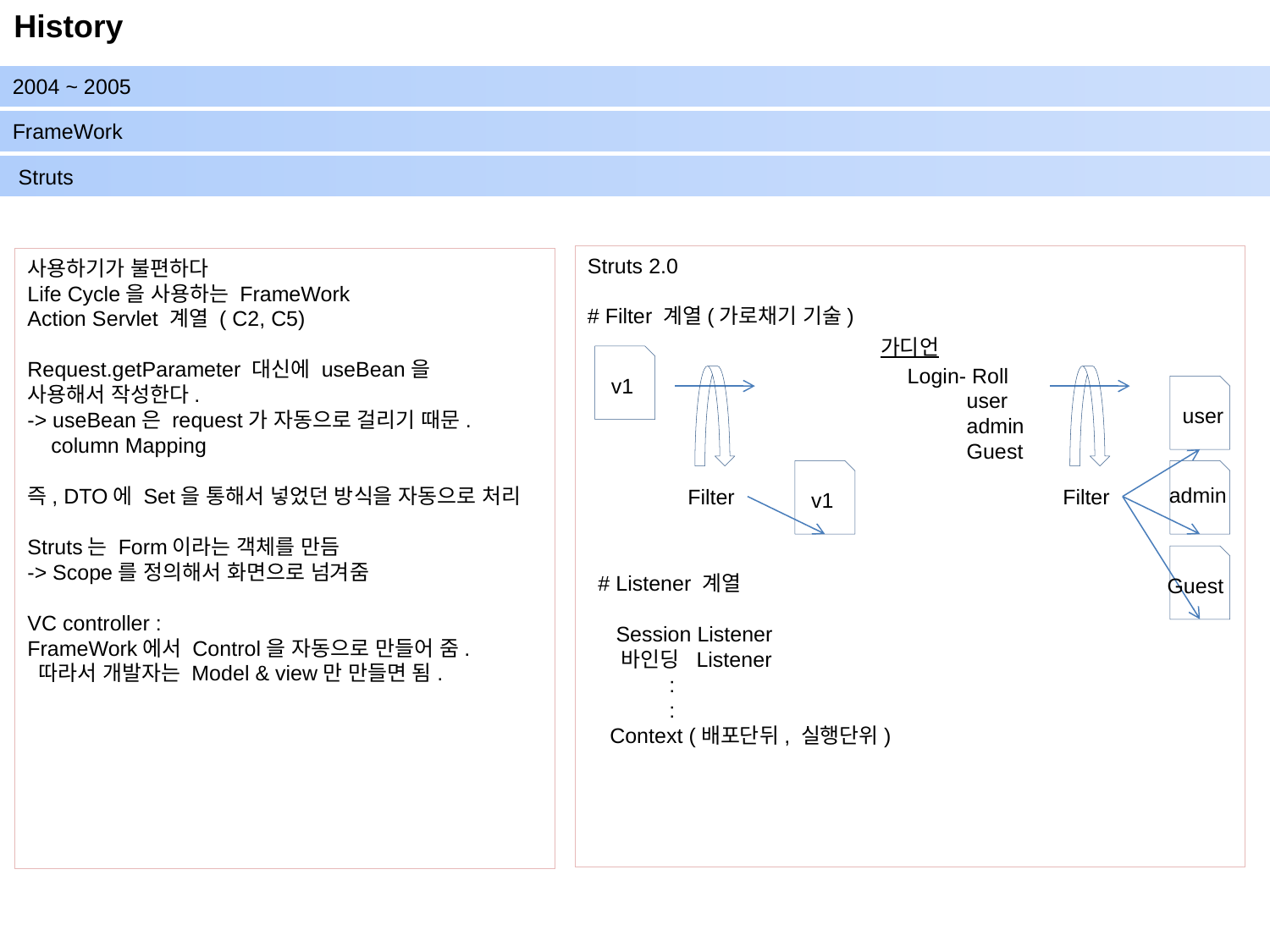

History
2004 ~ 2005
FrameWork
 Struts
Struts 2.0

# Filter 계열(가로채기 기술)

사용하기가 불편하다
Life Cycle을 사용하는 FrameWork
Action Servlet 계열 ( C2, C5)

Request.getParameter 대신에 useBean을
사용해서 작성한다.
-> useBean은 request가 자동으로 걸리기 때문.
    column Mapping

즉, DTO에 Set을 통해서 넣었던 방식을 자동으로 처리

Struts는 Form이라는 객체를 만듬
-> Scope를 정의해서 화면으로 넘겨줌

VC controller :
FrameWork에서 Control을 자동으로 만들어 줌.
 따라서 개발자는 Model & view만 만들면 됨.

가디언
v1
Login- Roll
          user
          admin
          Guest

user
v1

admin
Filter
Filter

# Listener 계열

   Session Listener
   바인딩  Listener
            :
            :
  Context (배포단뒤, 실행단위)
Guest